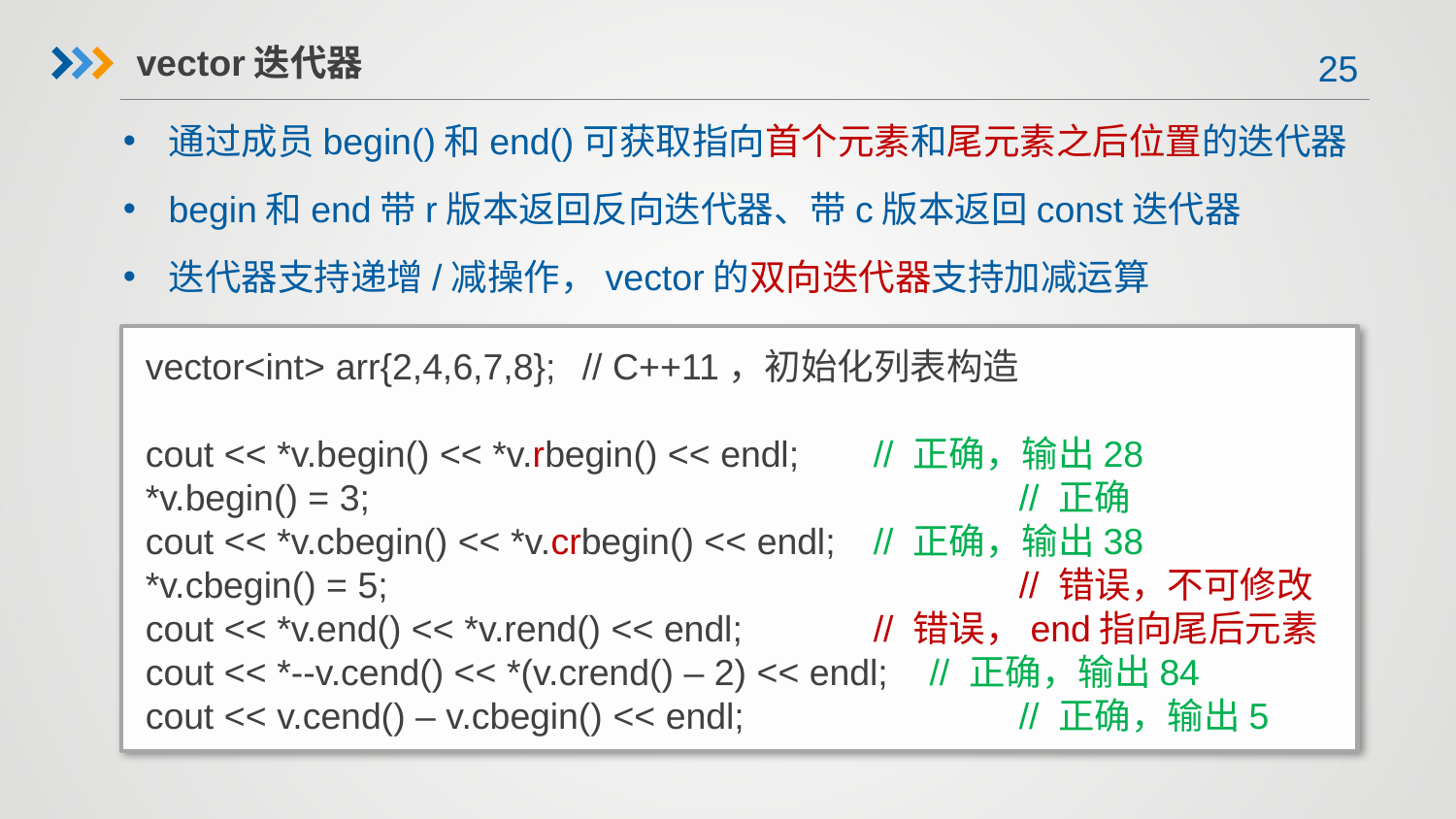

vector迭代器
通过成员begin()和end()可获取指向首个元素和尾元素之后位置的迭代器
begin和end带r版本返回反向迭代器、带c版本返回const迭代器
迭代器支持递增/减操作，vector的双向迭代器支持加减运算

vector<int> arr{2,4,6,7,8};	// C++11，初始化列表构造

cout << *v.begin() << *v.rbegin() << endl;	// 正确，输出28
*v.begin() = 3;					// 正确
cout << *v.cbegin() << *v.crbegin() << endl;	// 正确，输出38
*v.cbegin() = 5;					// 错误，不可修改
cout << *v.end() << *v.rend() << endl;	// 错误，end指向尾后元素
cout << *--v.cend() << *(v.crend() – 2) << endl;    // 正确，输出84
cout << v.cend() – v.cbegin() << endl;		// 正确，输出5